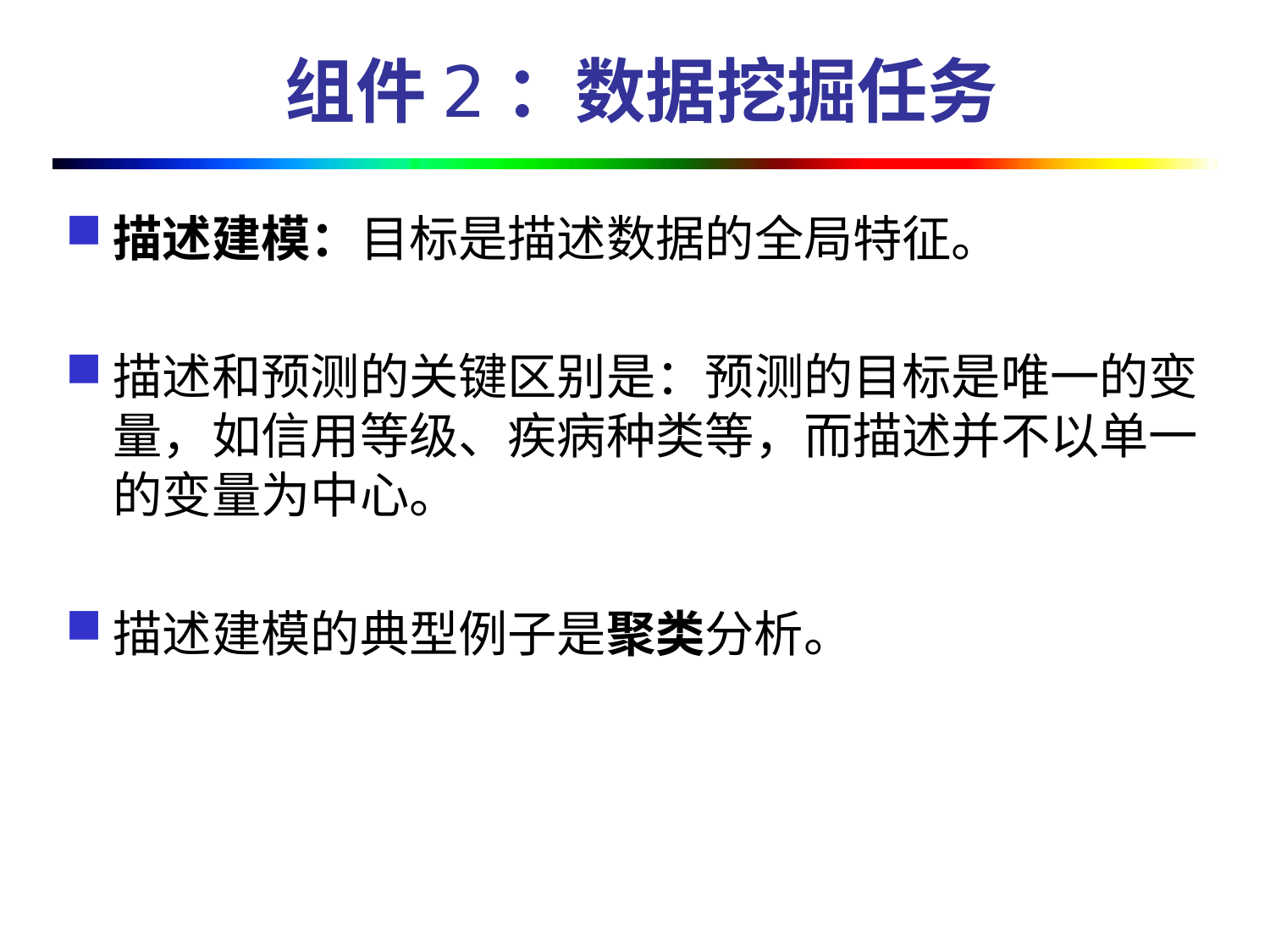

# 组件2：数据挖掘任务
描述建模：目标是描述数据的全局特征。

描述和预测的关键区别是：预测的目标是唯一的变量，如信用等级、疾病种类等，而描述并不以单一的变量为中心。

描述建模的典型例子是聚类分析。